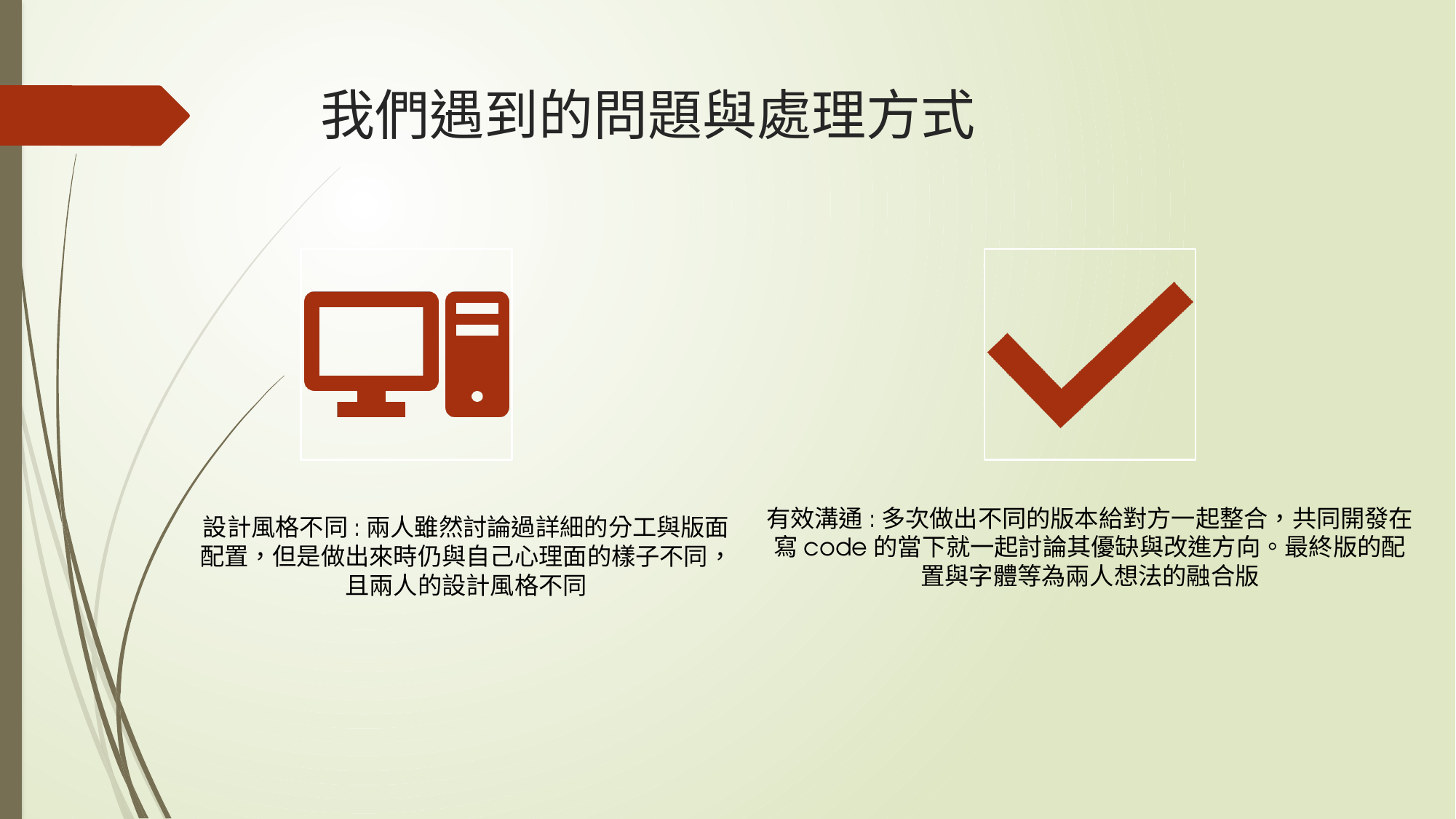

# 我們遇到的問題與處理方式

有效溝通:多次做出不同的版本給對方一起整合，共同開發在寫code的當下就一起討論其優缺與改進方向。最終版的配置與字體等為兩人想法的融合版

設計風格不同:兩人雖然討論過詳細的分工與版面配置，但是做出來時仍與自己心理面的樣子不同，且兩人的設計風格不同